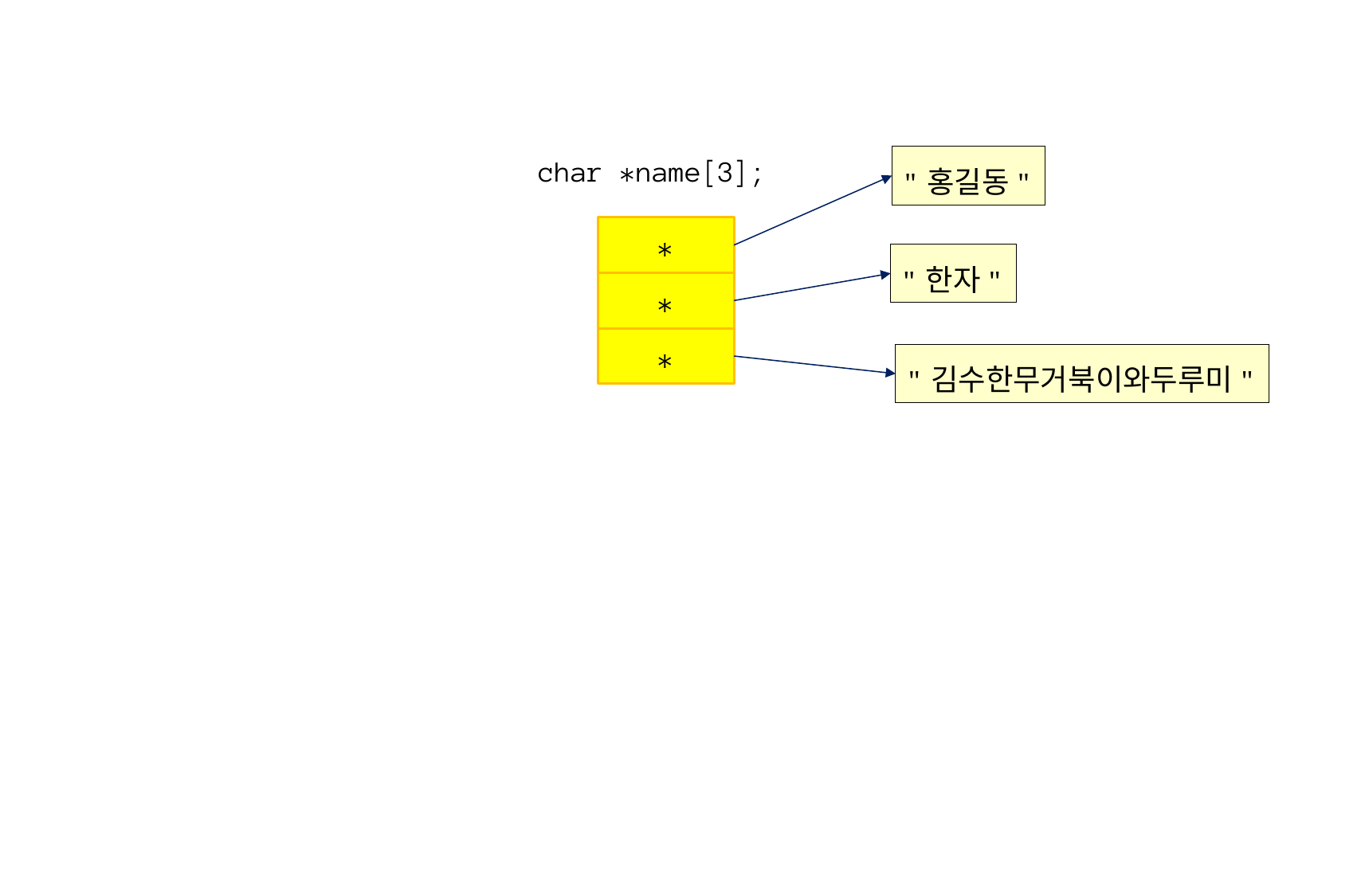

char *name[3];
"홍길동"
*
"한자"
*
*
"김수한무거북이와두루미"